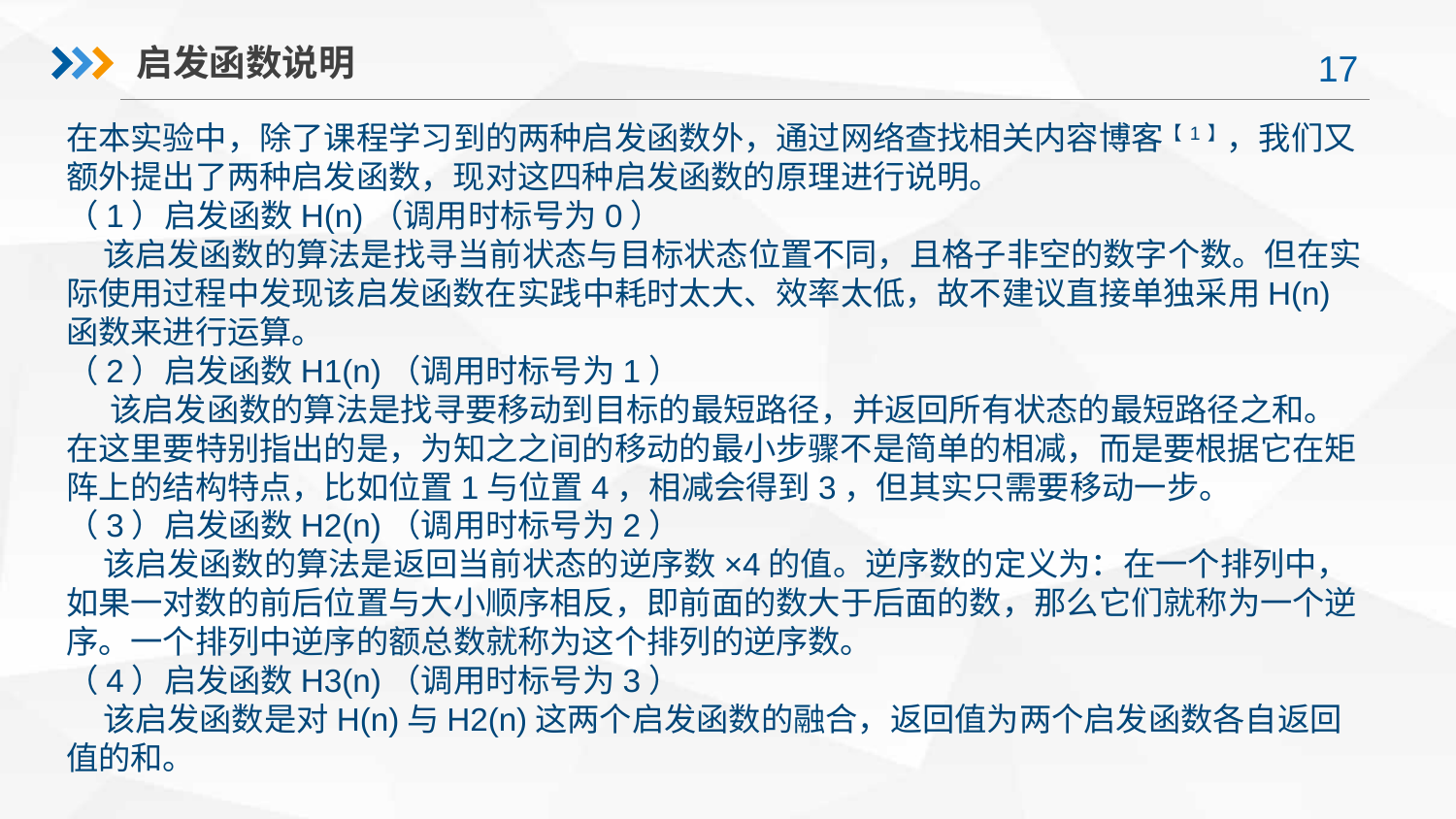

启发函数说明
在本实验中，除了课程学习到的两种启发函数外，通过网络查找相关内容博客【1】，我们又额外提出了两种启发函数，现对这四种启发函数的原理进行说明。
（1）启发函数H(n)（调用时标号为0）
    该启发函数的算法是找寻当前状态与目标状态位置不同，且格子非空的数字个数。但在实际使用过程中发现该启发函数在实践中耗时太大、效率太低，故不建议直接单独采用H(n)函数来进行运算。
（2）启发函数H1(n)（调用时标号为1）
     该启发函数的算法是找寻要移动到目标的最短路径，并返回所有状态的最短路径之和。在这里要特别指出的是，为知之之间的移动的最小步骤不是简单的相减，而是要根据它在矩阵上的结构特点，比如位置1与位置4，相减会得到3，但其实只需要移动一步。
（3）启发函数H2(n)（调用时标号为2）
    该启发函数的算法是返回当前状态的逆序数×4的值。逆序数的定义为：在一个排列中，如果一对数的前后位置与大小顺序相反，即前面的数大于后面的数，那么它们就称为一个逆序。一个排列中逆序的额总数就称为这个排列的逆序数。
（4）启发函数H3(n)（调用时标号为3）
    该启发函数是对H(n)与H2(n)这两个启发函数的融合，返回值为两个启发函数各自返回值的和。